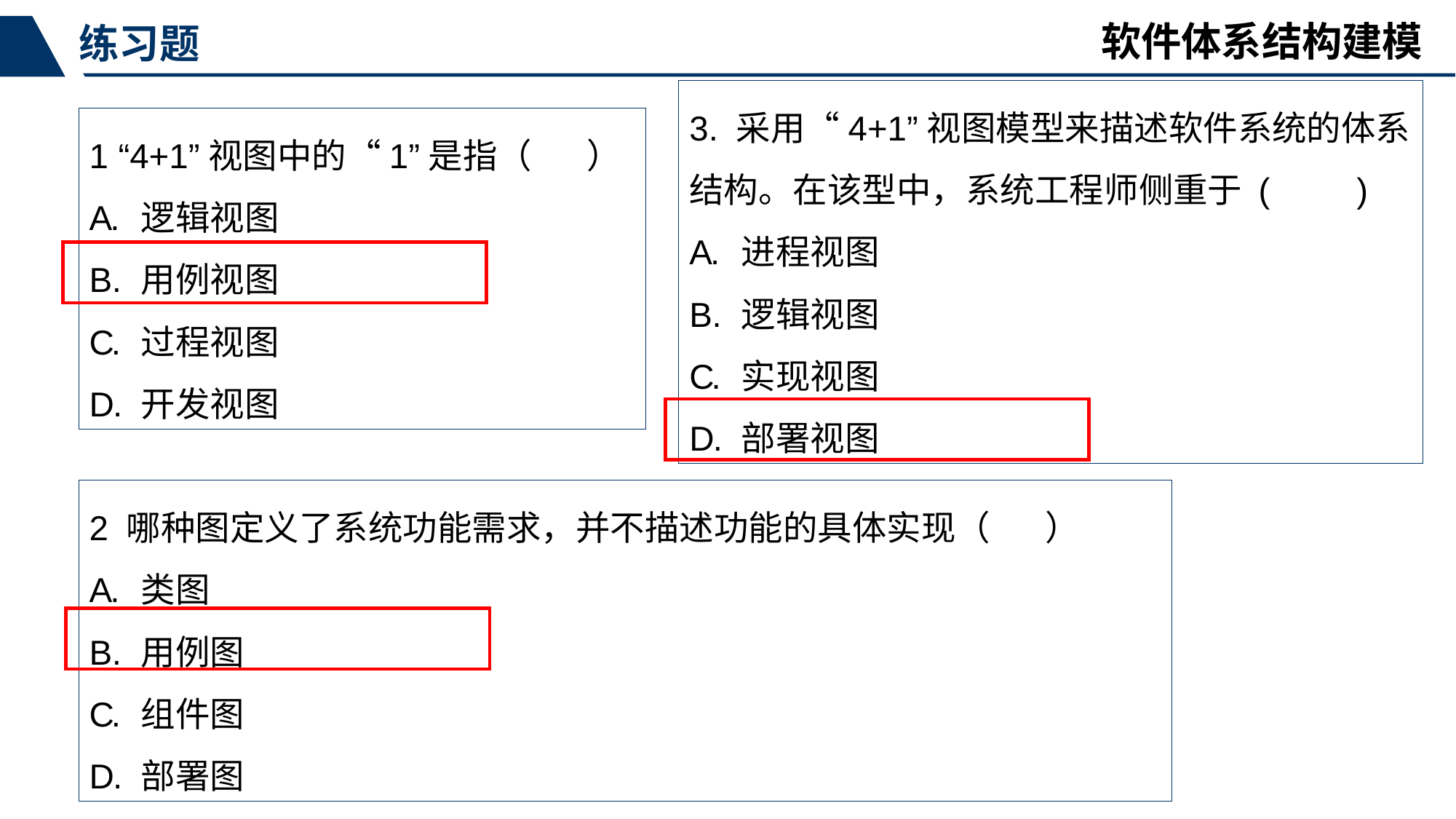

软件体系结构建模

练习题

3. 采用“4+1”视图模型来描述软件系统的体系结构。在该型中，系统工程师侧重于 (         )
进程视图
逻辑视图
实现视图
部署视图
1 “4+1”视图中的“1”是指（       ）
逻辑视图
用例视图
过程视图
开发视图

2 哪种图定义了系统功能需求，并不描述功能的具体实现（       ）
类图
用例图
组件图
部署图